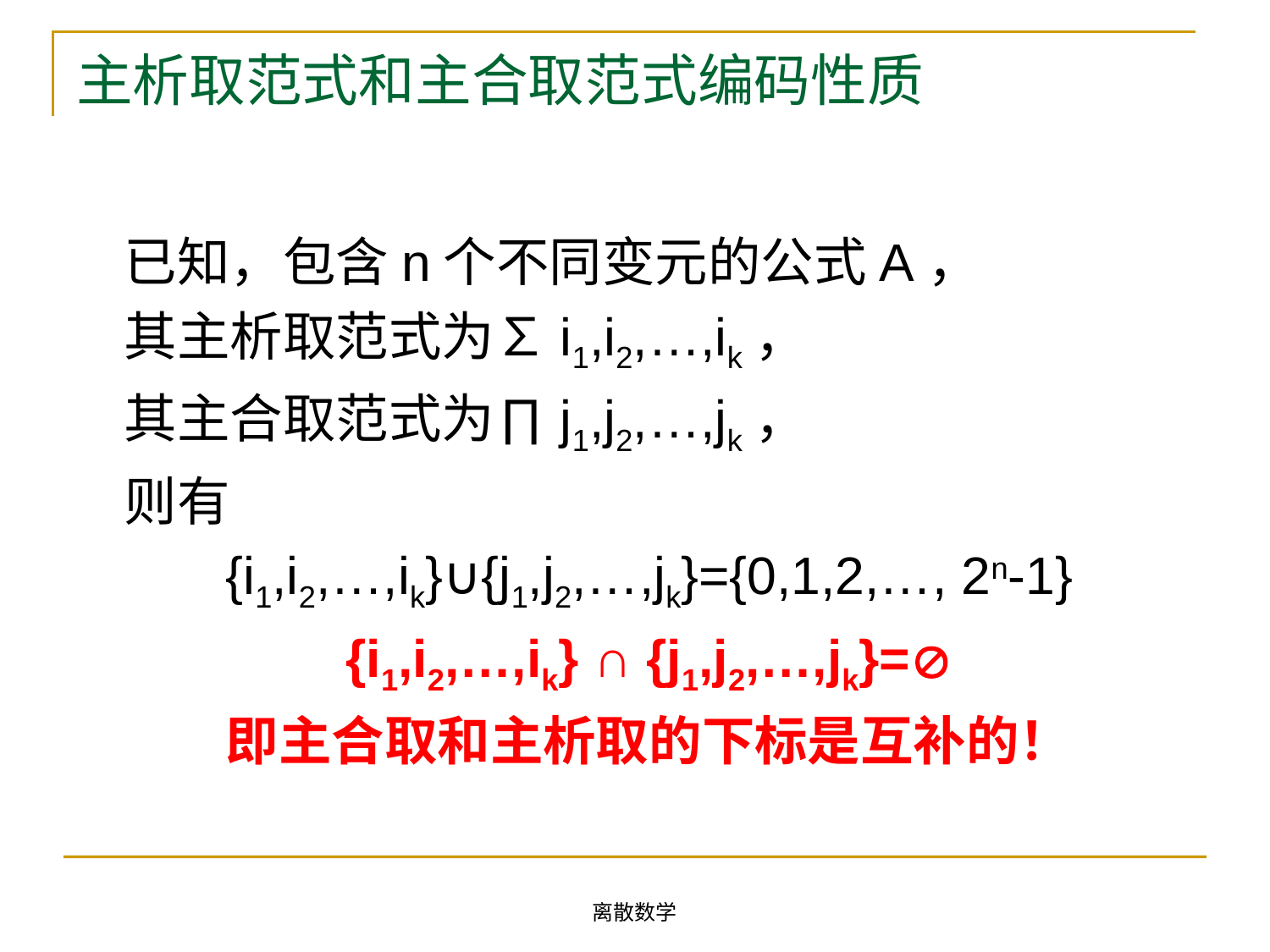

# 主析取范式和主合取范式编码性质
   已知，包含n个不同变元的公式A，
   其主析取范式为∑i1,i2,…,ik，
   其主合取范式为∏j1,j2,…,jk，
   则有
{i1,i2,…,ik}∪{j1,j2,…,jk}={0,1,2,…, 2n-1}
{i1,i2,…,ik} ∩ {j1,j2,…,jk}=∅
即主合取和主析取的下标是互补的！

113
离散数学